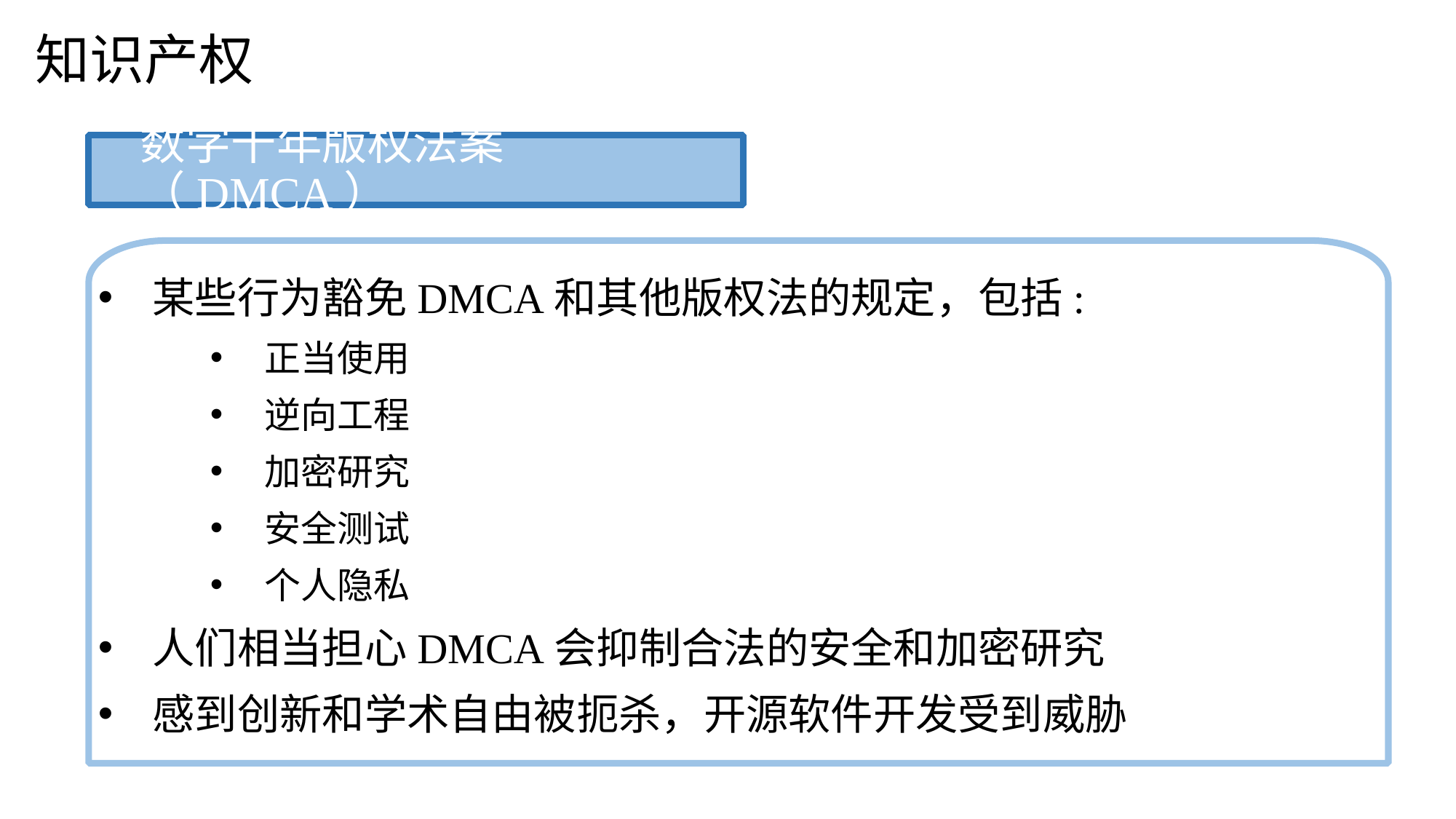

知识产权

数字千年版权法案（DMCA）
某些行为豁免DMCA和其他版权法的规定，包括:
正当使用
逆向工程
加密研究
安全测试
个人隐私
人们相当担心DMCA会抑制合法的安全和加密研究
感到创新和学术自由被扼杀，开源软件开发受到威胁